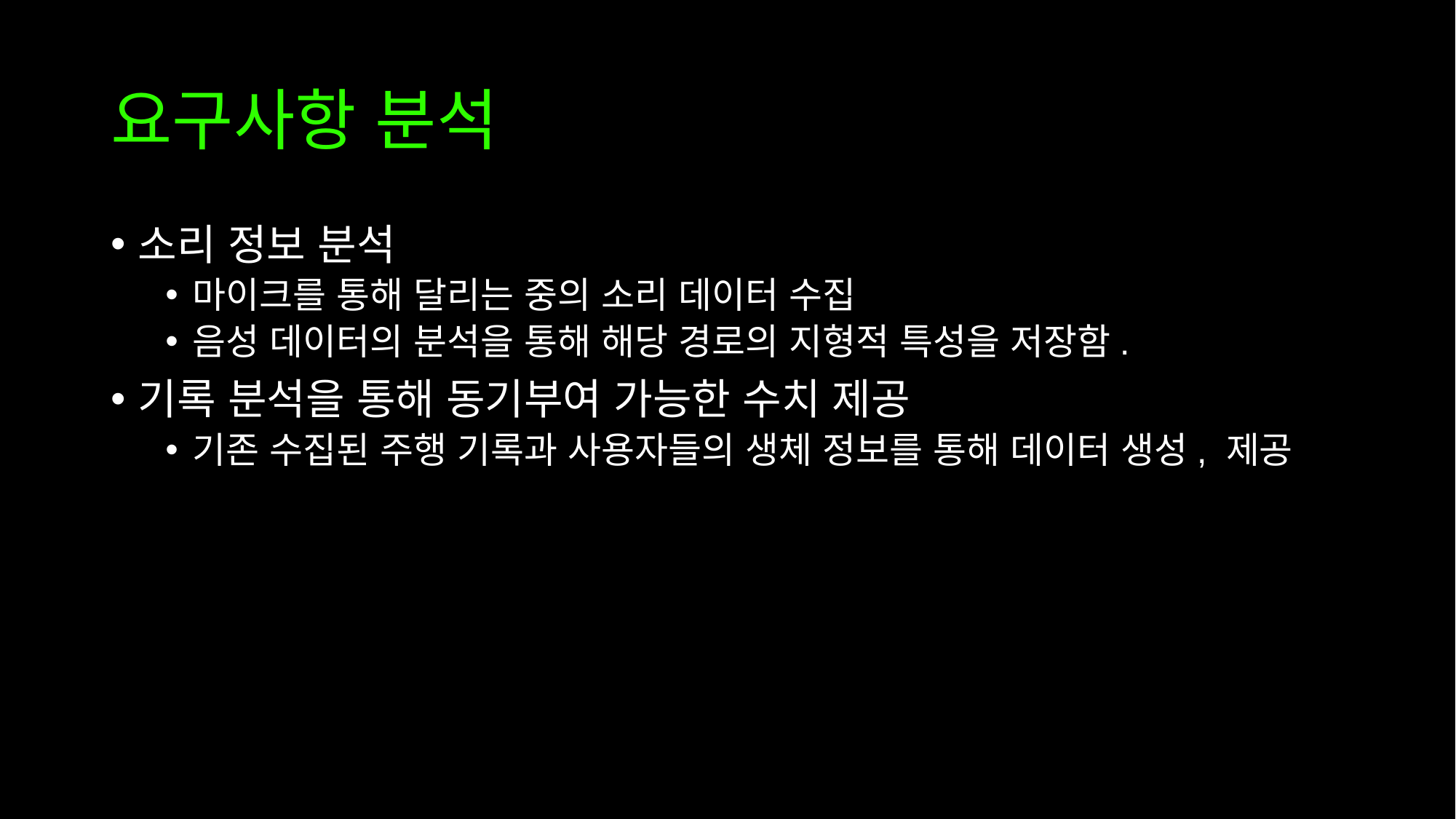

# 요구사항 분석
소리 정보 분석
마이크를 통해 달리는 중의 소리 데이터 수집
음성 데이터의 분석을 통해 해당 경로의 지형적 특성을 저장함.
기록 분석을 통해 동기부여 가능한 수치 제공
기존 수집된 주행 기록과 사용자들의 생체 정보를 통해 데이터 생성, 제공